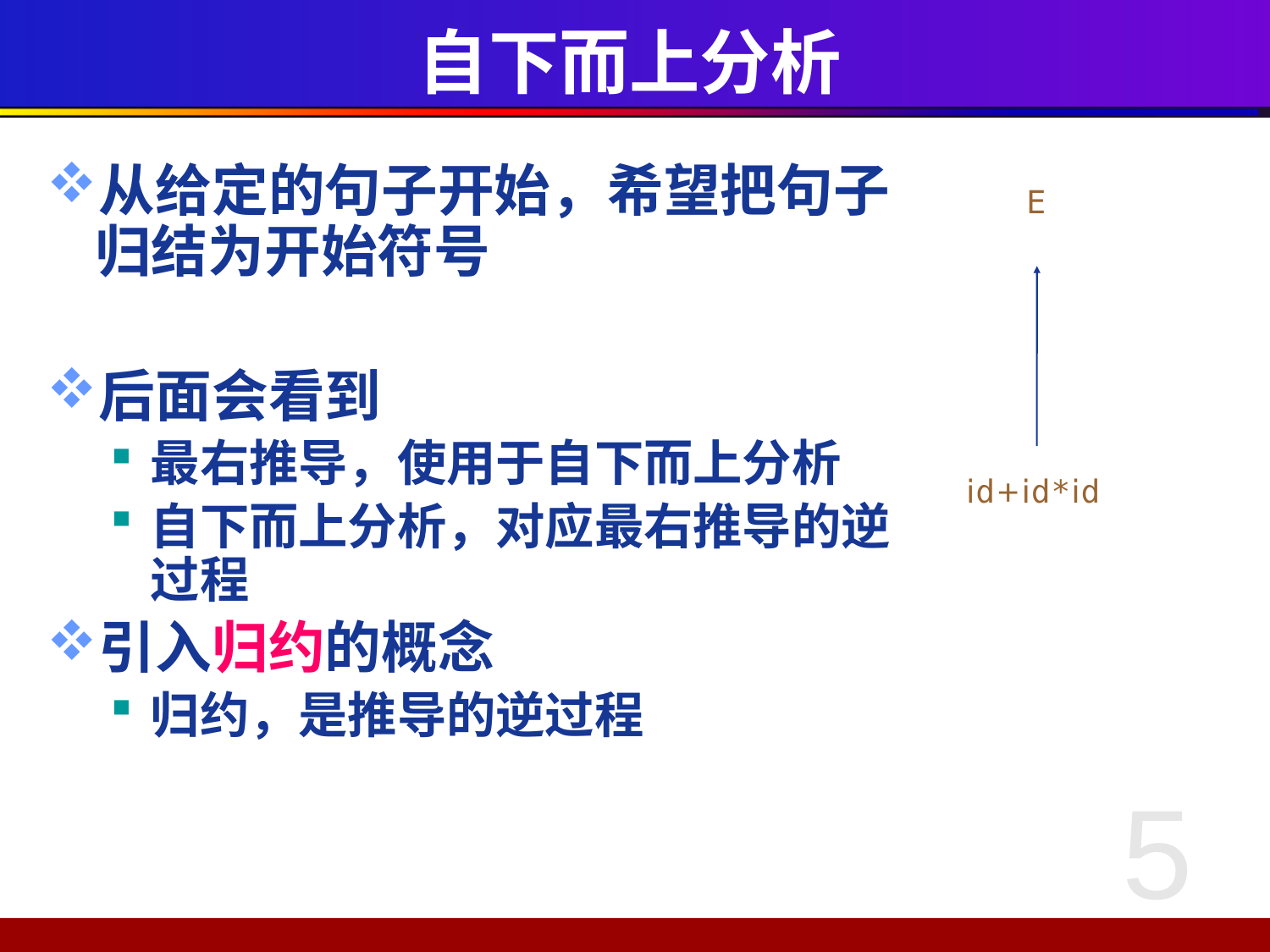

# 自下而上分析
从给定的句子开始，希望把句子归结为开始符号

后面会看到
最右推导，使用于自下而上分析
自下而上分析，对应最右推导的逆过程
引入归约的概念
归约，是推导的逆过程
E

id+id*id